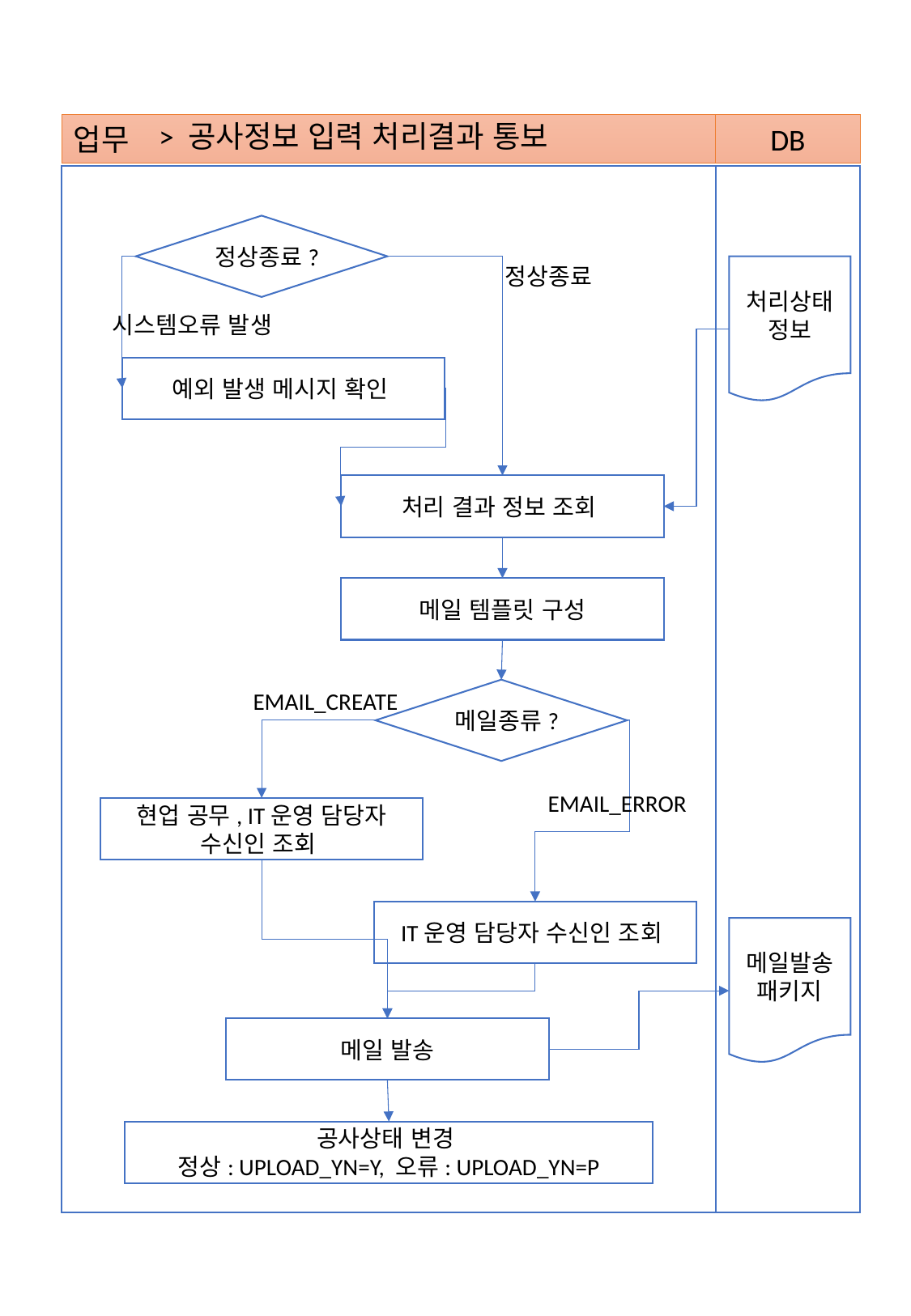

> 공사정보 입력 처리결과 통보
정상종료?
정상종료
처리상태 정보
시스템오류 발생
예외 발생 메시지 확인
처리 결과 정보 조회
메일 템플릿 구성
메일종류?
EMAIL_CREATE
EMAIL_ERROR
현업 공무, IT운영 담당자 수신인 조회
IT운영 담당자 수신인 조회
메일발송
패키지
메일 발송
공사상태 변경
정상: UPLOAD_YN=Y, 오류: UPLOAD_YN=P